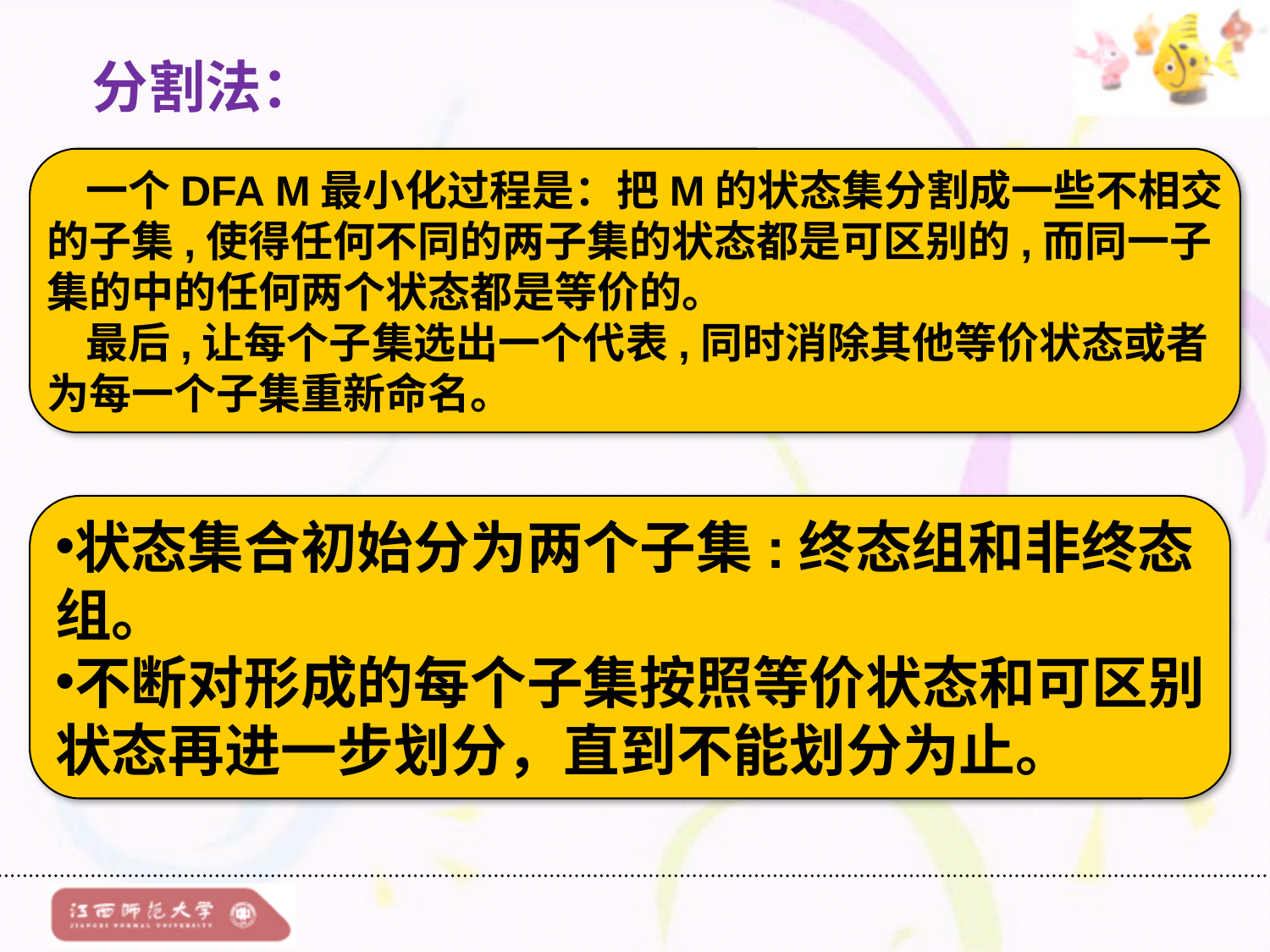

分割法：
   一个DFA M最小化过程是：把M的状态集分割成一些不相交的子集,使得任何不同的两子集的状态都是可区别的,而同一子集的中的任何两个状态都是等价的。
   最后,让每个子集选出一个代表,同时消除其他等价状态或者为每一个子集重新命名。
状态集合初始分为两个子集:终态组和非终态组。
不断对形成的每个子集按照等价状态和可区别状态再进一步划分，直到不能划分为止。